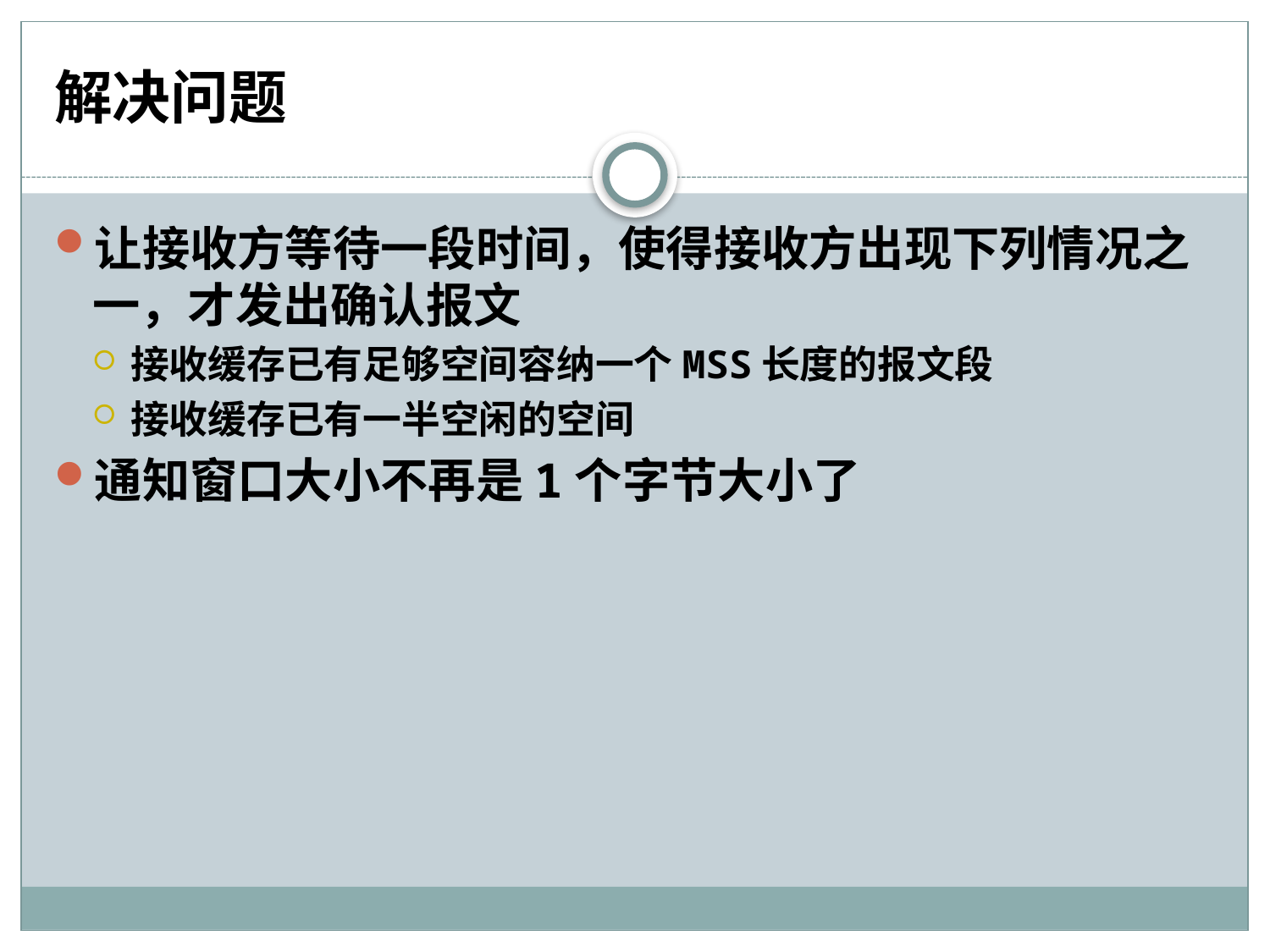

# 解决问题
让接收方等待一段时间，使得接收方出现下列情况之一，才发出确认报文
接收缓存已有足够空间容纳一个MSS长度的报文段
接收缓存已有一半空闲的空间
通知窗口大小不再是1个字节大小了